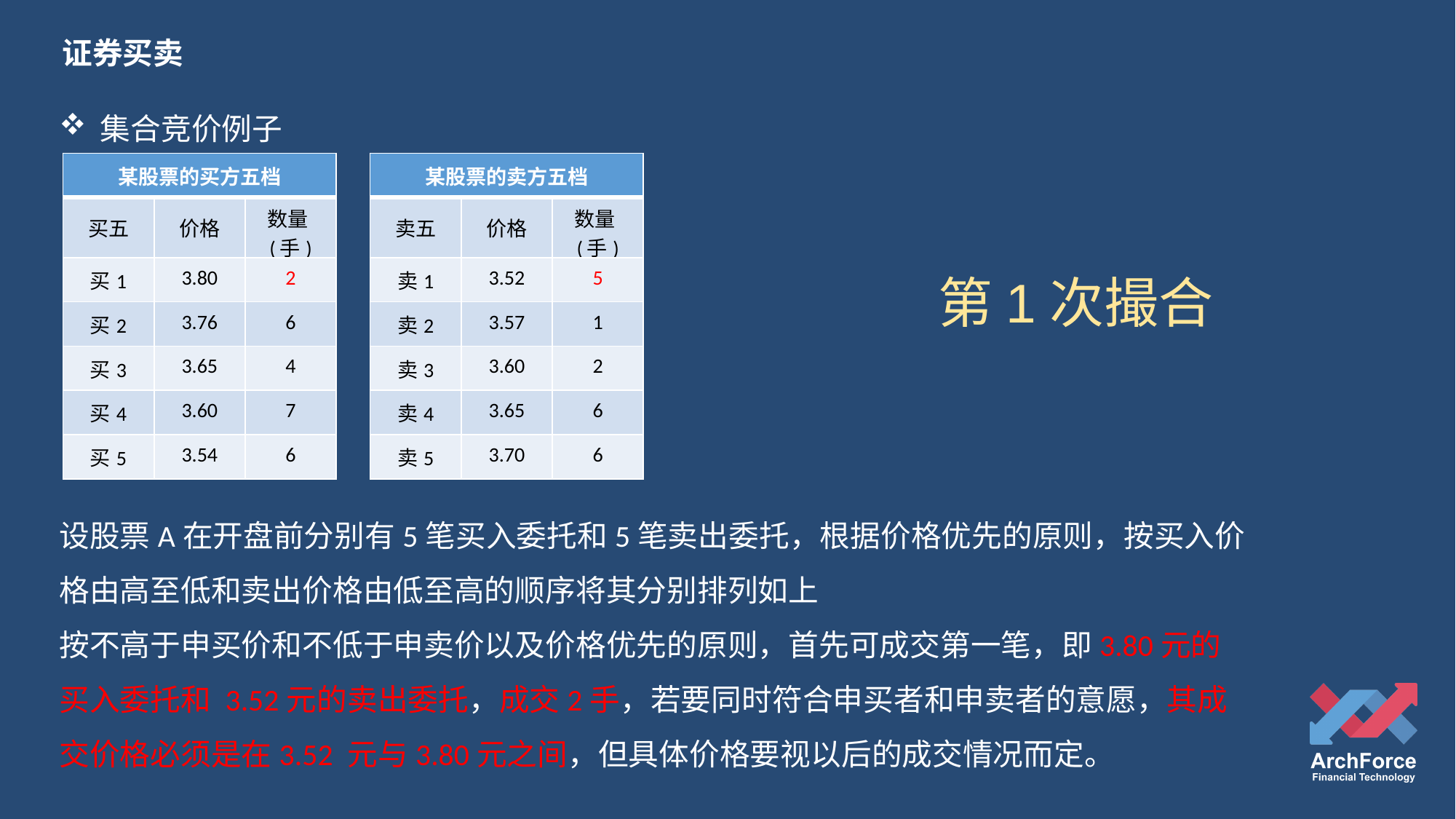

证券买卖
集合竞价例子
| 某股票的买方五档 |  |  |
| --- | --- | --- |
| 买五 | 价格 | 数量(手) |
| 买1 | 3.80 | 2 |
| 买2 | 3.76 | 6 |
| 买3 | 3.65 | 4 |
| 买4 | 3.60 | 7 |
| 买5 | 3.54 | 6 |
| 某股票的卖方五档 |  |  |
| --- | --- | --- |
| 卖五 | 价格 | 数量(手) |
| 卖1 | 3.52 | 5 |
| 卖2 | 3.57 | 1 |
| 卖3 | 3.60 | 2 |
| 卖4 | 3.65 | 6 |
| 卖5 | 3.70 | 6 |
第1次撮合
设股票A在开盘前分别有5笔买入委托和5笔卖出委托，根据价格优先的原则，按买入价格由高至低和卖出价格由低至高的顺序将其分别排列如上
按不高于申买价和不低于申卖价以及价格优先的原则，首先可成交第一笔，即3.80元的买入委托和 3.52元的卖出委托，成交2手，若要同时符合申买者和申卖者的意愿，其成交价格必须是在3.52 元与3.80元之间，但具体价格要视以后的成交情况而定。